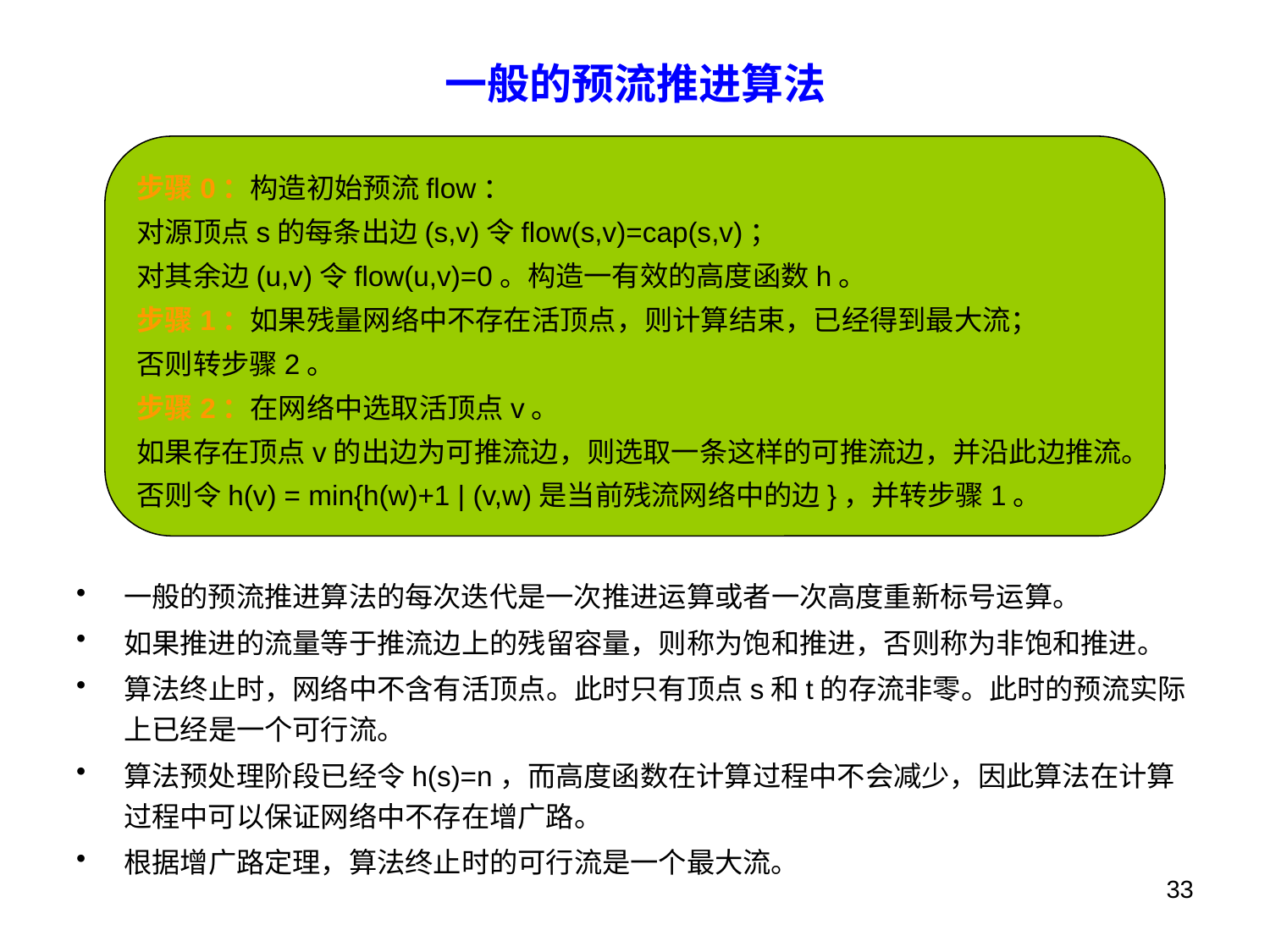

# 一般的预流推进算法
步骤0：构造初始预流flow：
对源顶点s的每条出边(s,v)令flow(s,v)=cap(s,v)；
对其余边(u,v)令flow(u,v)=0。构造一有效的高度函数h。
步骤1：如果残量网络中不存在活顶点，则计算结束，已经得到最大流；
否则转步骤2。
步骤2：在网络中选取活顶点v。
如果存在顶点v的出边为可推流边，则选取一条这样的可推流边，并沿此边推流。
否则令h(v) = min{h(w)+1 | (v,w)是当前残流网络中的边}，并转步骤1。
一般的预流推进算法的每次迭代是一次推进运算或者一次高度重新标号运算。
如果推进的流量等于推流边上的残留容量，则称为饱和推进，否则称为非饱和推进。
算法终止时，网络中不含有活顶点。此时只有顶点s和t的存流非零。此时的预流实际上已经是一个可行流。
算法预处理阶段已经令h(s)=n，而高度函数在计算过程中不会减少，因此算法在计算过程中可以保证网络中不存在增广路。
根据增广路定理，算法终止时的可行流是一个最大流。
33